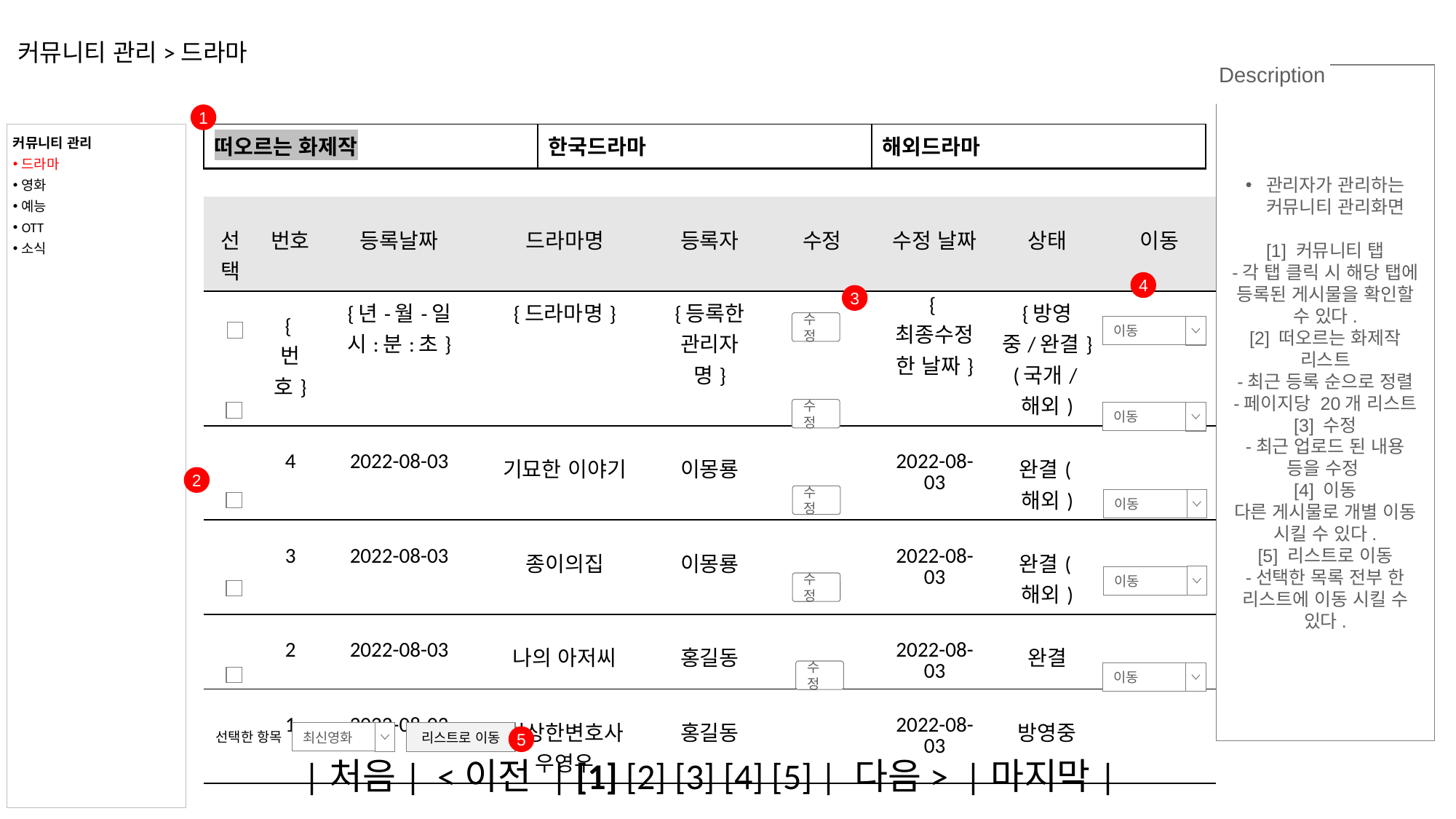

# 커뮤니티 관리>드라마
Description

관리자가 관리하는 커뮤니티 관리화면

[1] 커뮤니티 탭
-각 탭 클릭 시 해당 탭에 등록된 게시물을 확인할 수 있다.
[2] 떠오르는 화제작 리스트
-최근 등록 순으로 정렬
-페이지당 20개 리스트
[3] 수정
-최근 업로드 된 내용 등을 수정
[4] 이동
다른 게시물로 개별 이동 시킬 수 있다.
[5] 리스트로 이동
-선택한 목록 전부 한 리스트에 이동 시킬 수 있다.
1
커뮤니티 관리
드라마
영화
예능
OTT
소식
| 떠오르는 화제작 | 한국드라마 | 해외드라마 |
| --- | --- | --- |
| 선택 | 번호 | 등록날짜 | 드라마명 | 등록자 | 수정 | 수정 날짜 | 상태 | 이동 |
| --- | --- | --- | --- | --- | --- | --- | --- | --- |
|  | {번호} | {년-월-일 시:분:초} | {드라마명} | {등록한 관리자명} |  | {최종수정한 날짜} | {방영중/완결}(국개/해외) |  |
|  | 4 | 2022-08-03 | 기묘한 이야기 | 이몽룡 |  | 2022-08-03 | 완결(해외) |  |
|  | 3 | 2022-08-03 | 종이의집 | 이몽룡 |  | 2022-08-03 | 완결(해외) |  |
|  | 2 | 2022-08-03 | 나의 아저씨 | 홍길동 |  | 2022-08-03 | 완결 |  |
|  | 1 | 2022-08-03 | 이상한변호사 우영우 | 홍길동 |  | 2022-08-03 | 방영중 |  |
4
3
1
수정
이동

수정

이동

2
수정
이동

이동

수정

수정
이동

리스트로 이동
최신영화

선택한 항목
5
|처음|  <이전 | [1] [2] [3] [4] [5] | 다음>  |마지막|